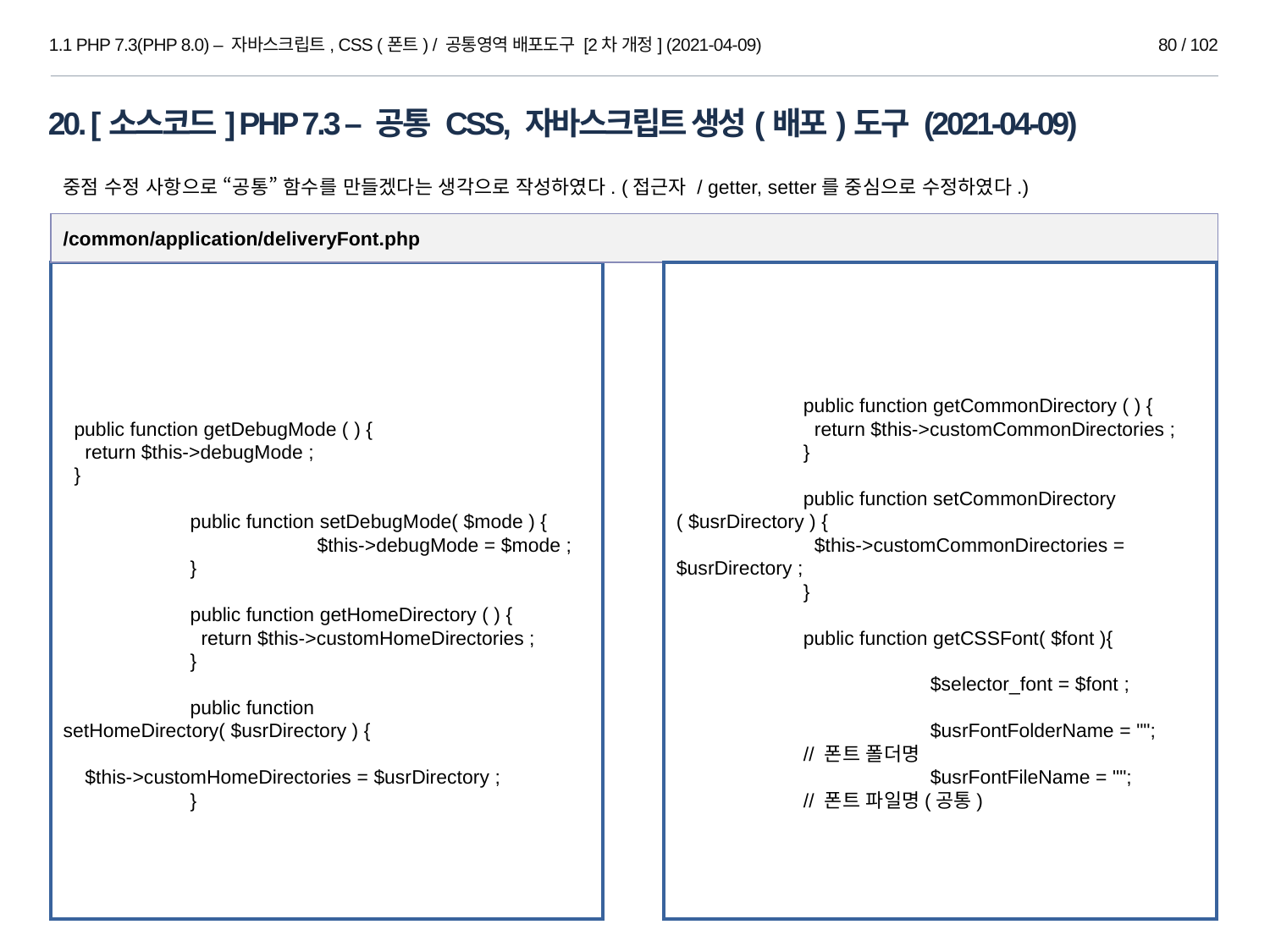

1.1 PHP 7.3(PHP 8.0) – 자바스크립트, CSS (폰트) / 공통영역 배포도구 [2차 개정] (2021-04-09)
80 / 102

20. [소스코드] PHP 7.3 – 공통 CSS, 자바스크립트 생성(배포)도구 (2021-04-09)
중점 수정 사항으로 “공통” 함수를 만들겠다는 생각으로 작성하였다. (접근자 / getter, setter를 중심으로 수정하였다.)
/common/application/deliveryFont.php

	public function getCommonDirectory ( ) {
	  return $this->customCommonDirectories ;
	}

	public function setCommonDirectory ( $usrDirectory ) {
	  $this->customCommonDirectories = $usrDirectory ;
	}

	public function getCSSFont( $font ){

		$selector_font = $font ;

		$usrFontFolderName = ""; 		// 폰트 폴더명
		$usrFontFileName = "";		// 폰트 파일명(공통)

  public function getDebugMode ( ) {
    return $this->debugMode ;
  }

	public function setDebugMode( $mode ) {
		$this->debugMode = $mode ;
	}

	public function getHomeDirectory ( ) {
	  return $this->customHomeDirectories ;
	}

	public function setHomeDirectory( $usrDirectory ) {

    $this->customHomeDirectories = $usrDirectory ;
	}